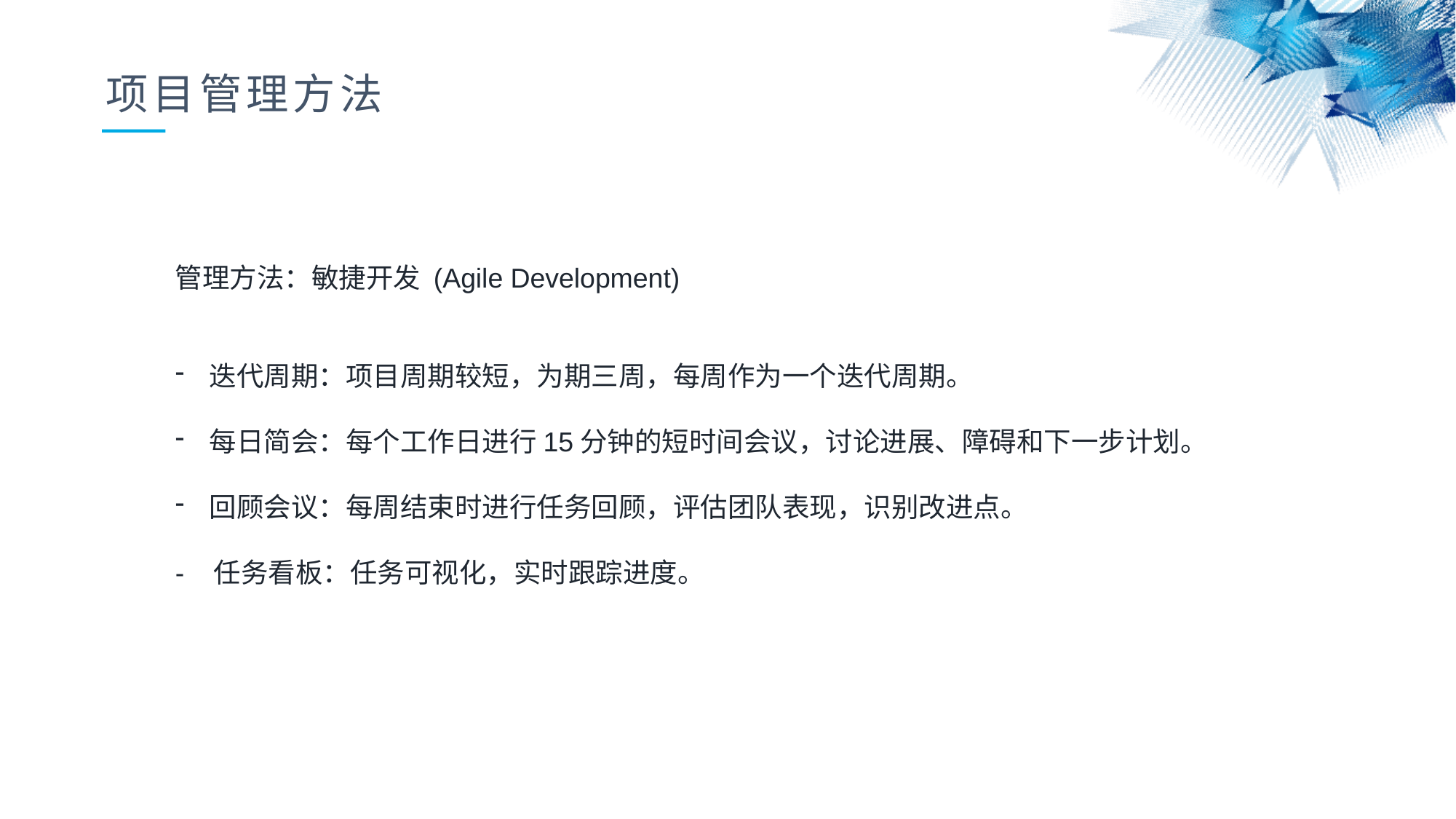

项目管理方法

管理方法：敏捷开发 (Agile Development)

迭代周期：项目周期较短，为期三周，每周作为一个迭代周期。

每日简会：每个工作日进行15分钟的短时间会议，讨论进展、障碍和下一步计划。

回顾会议：每周结束时进行任务回顾，评估团队表现，识别改进点。

-   任务看板：任务可视化，实时跟踪进度。